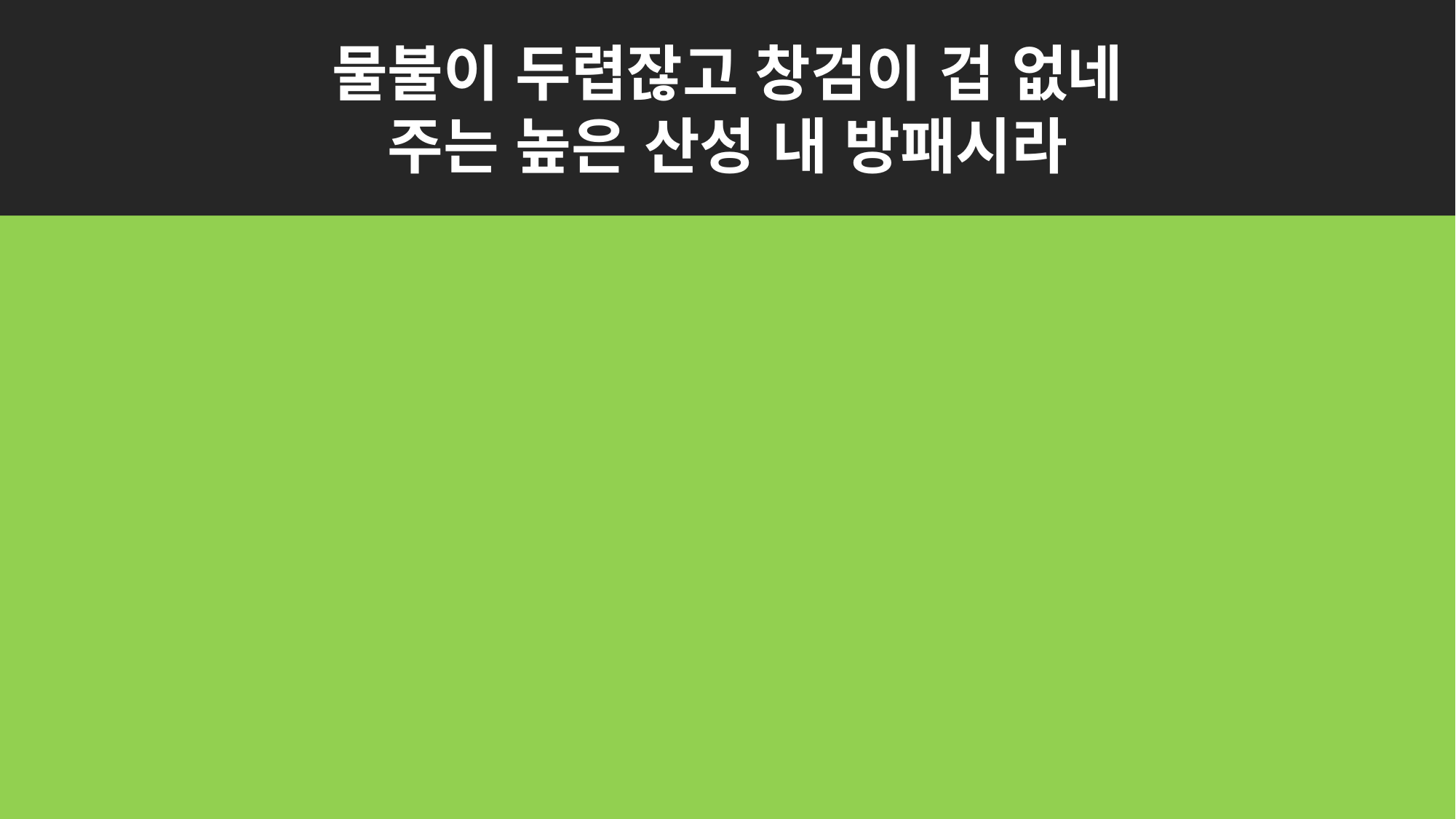

물불이 두렵잖고 창검이 겁 없네
주는 높은 산성 내 방패시라